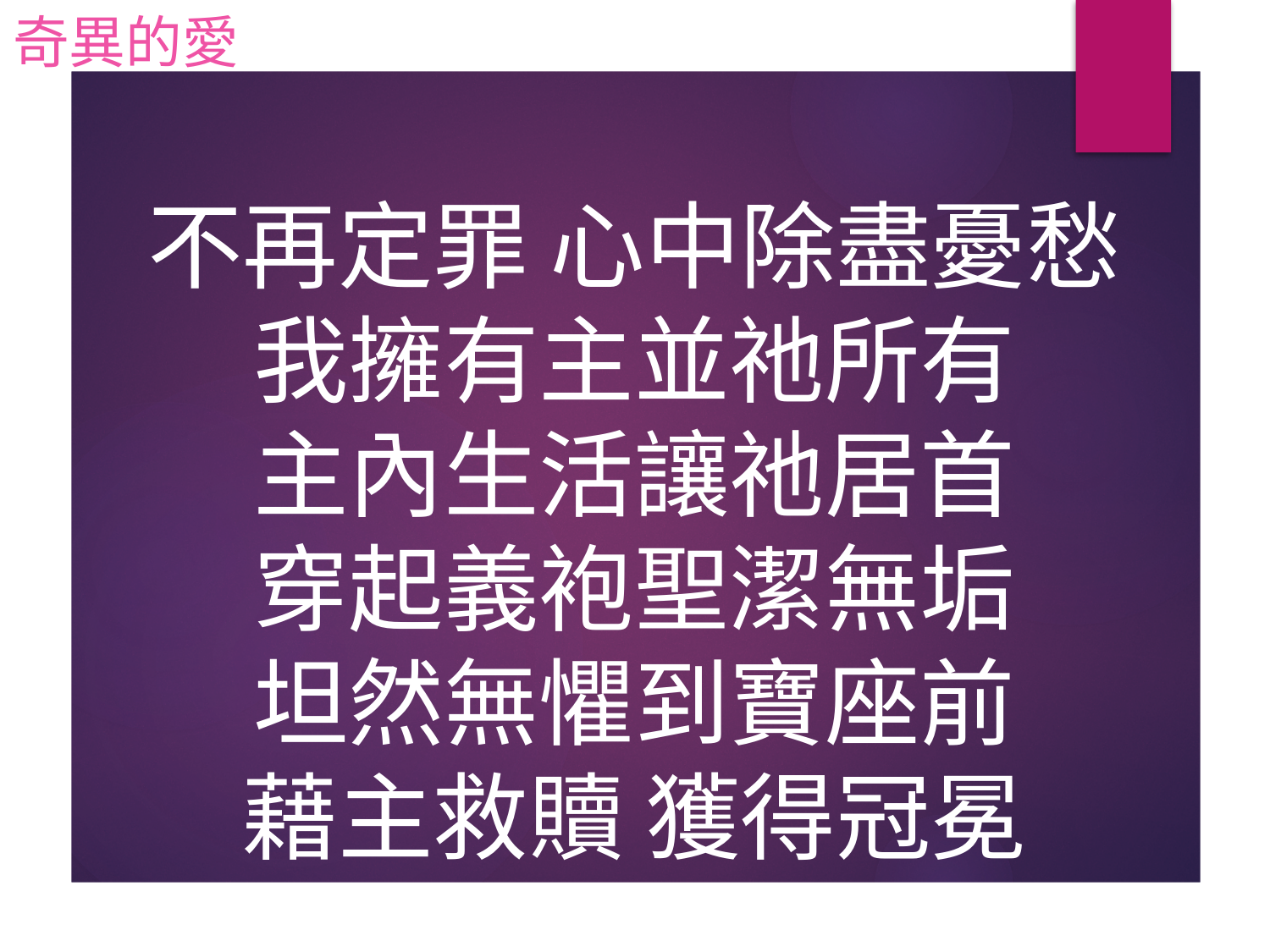

奇異的愛
# 不再定罪 心中除盡憂愁 我擁有主並祂所有 主內生活讓祂居首 穿起義袍聖潔無垢 坦然無懼到寶座前 藉主救贖 獲得冠冕